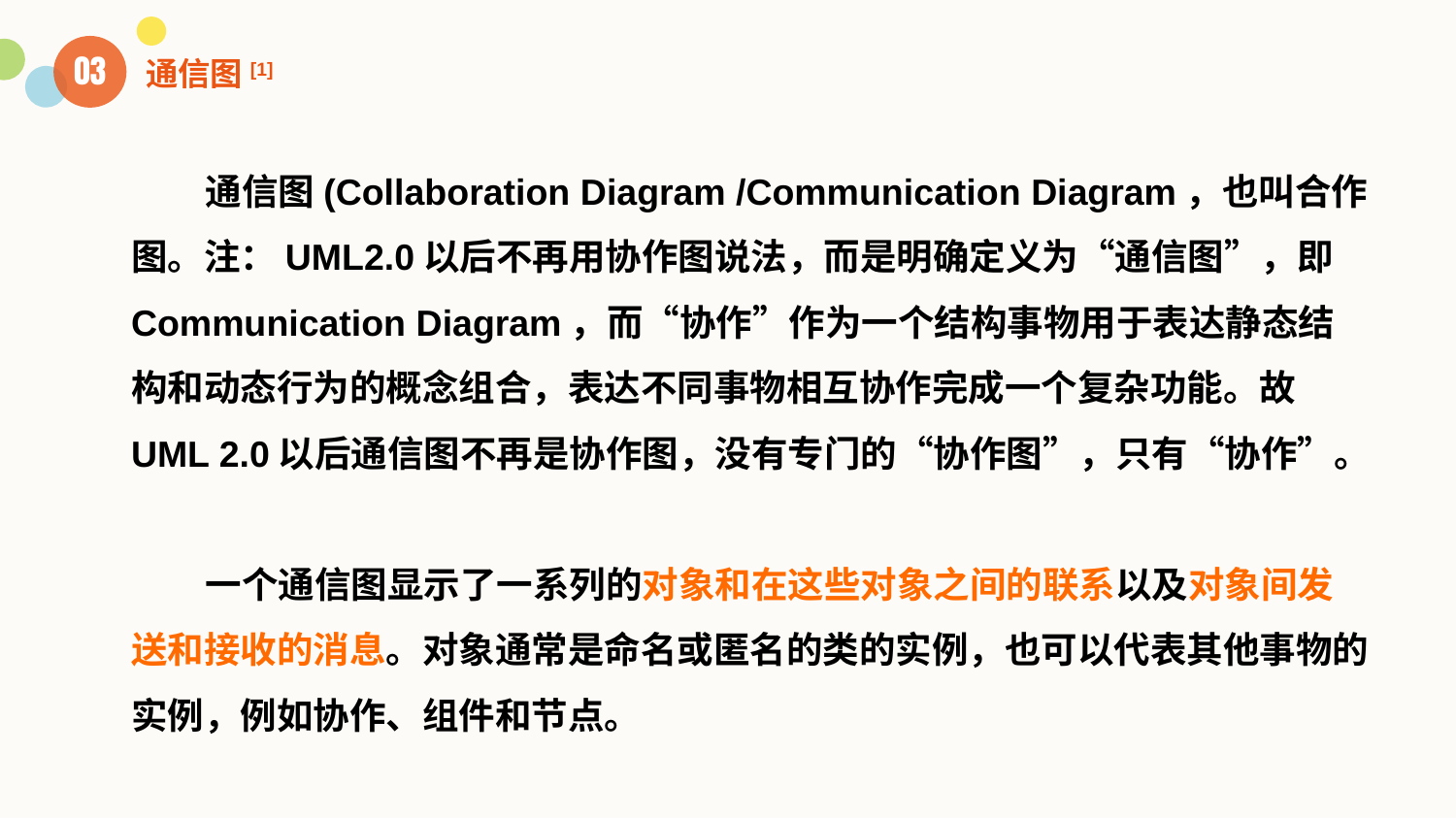

03
通信图[1]

        通信图(Collaboration Diagram /Communication Diagram，也叫合作图。注：UML2.0以后不再用协作图说法，而是明确定义为“通信图”，即Communication Diagram，而“协作”作为一个结构事物用于表达静态结构和动态行为的概念组合，表达不同事物相互协作完成一个复杂功能。故UML 2.0以后通信图不再是协作图，没有专门的“协作图”，只有“协作”。

        一个通信图显示了一系列的对象和在这些对象之间的联系以及对象间发送和接收的消息。对象通常是命名或匿名的类的实例，也可以代表其他事物的实例，例如协作、组件和节点。